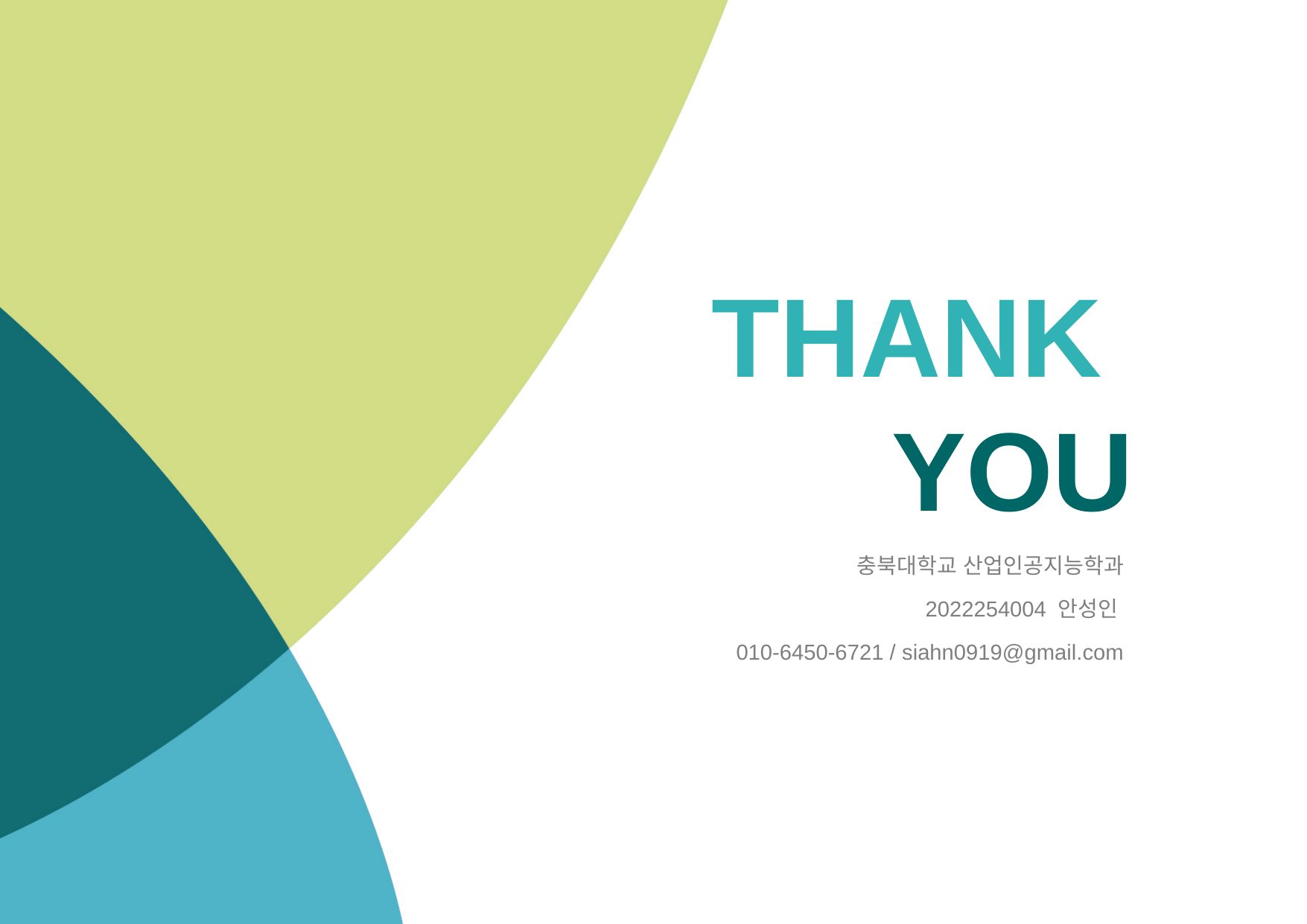

# THANK YOU
충북대학교 산업인공지능학과
2022254004 안성인
010-6450-6721 / siahn0919@gmail.com